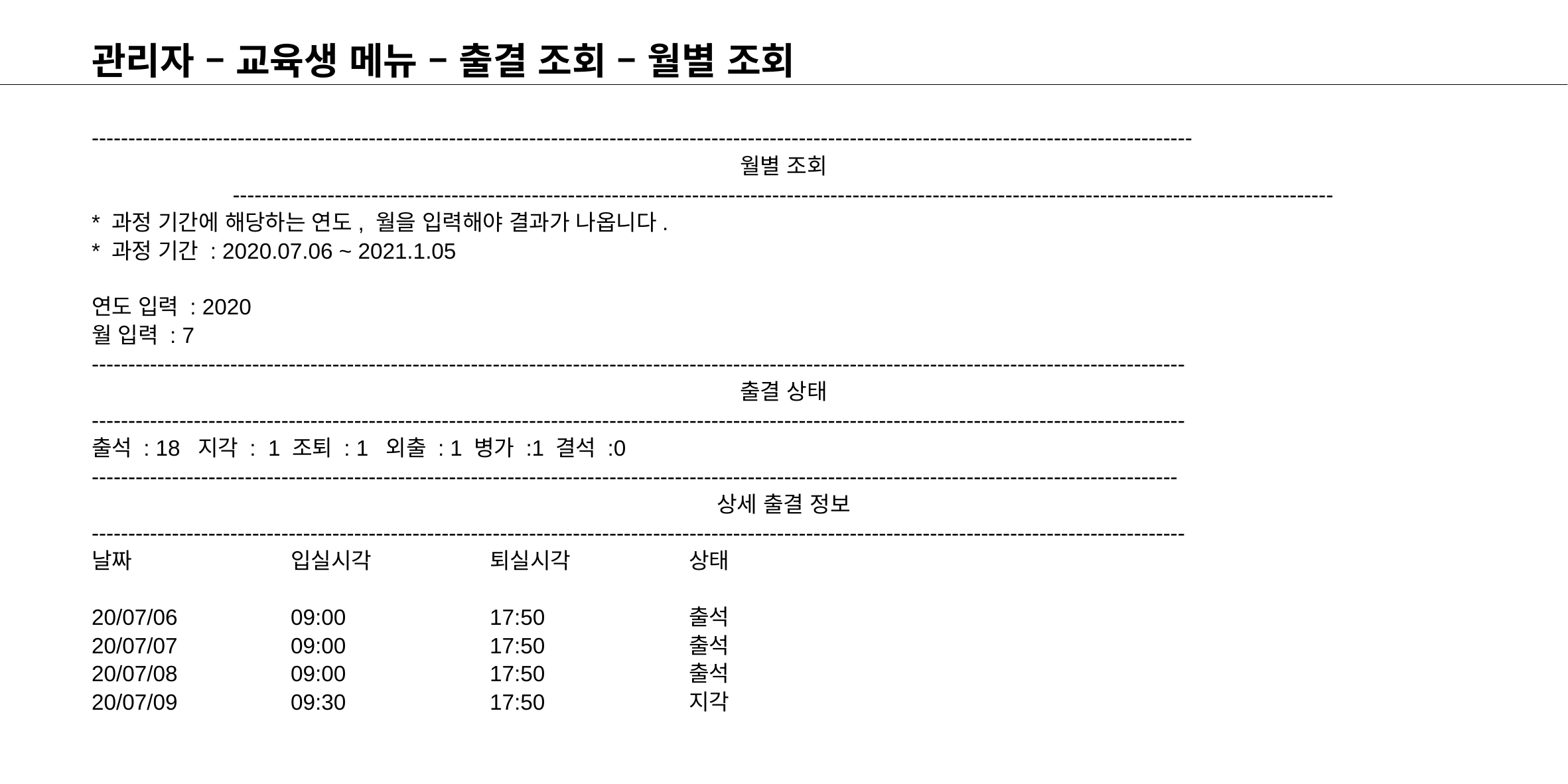

# 관리자 – 교육생 메뉴 – 출결 조회 – 월별 조회
-------------------------------------------------------------------------------------------------------------------------------------------------------
월별 조회
-------------------------------------------------------------------------------------------------------------------------------------------------------
* 과정 기간에 해당하는 연도, 월을 입력해야 결과가 나옵니다.
* 과정 기간 : 2020.07.06 ~ 2021.1.05

연도 입력 : 2020
월 입력 : 7
------------------------------------------------------------------------------------------------------------------------------------------------------
출결 상태
------------------------------------------------------------------------------------------------------------------------------------------------------
출석 : 18  지각 :  1 조퇴 : 1  외출 : 1 병가 :1 결석 :0
-----------------------------------------------------------------------------------------------------------------------------------------------------
상세 출결 정보
------------------------------------------------------------------------------------------------------------------------------------------------------
날짜		입실시각		퇴실시각		상태

20/07/06		09:00		17:50		출석
20/07/07		09:00	 	17:50 		출석
20/07/08		09:00 		17:50 		출석
20/07/09		09:30		17:50 		지각